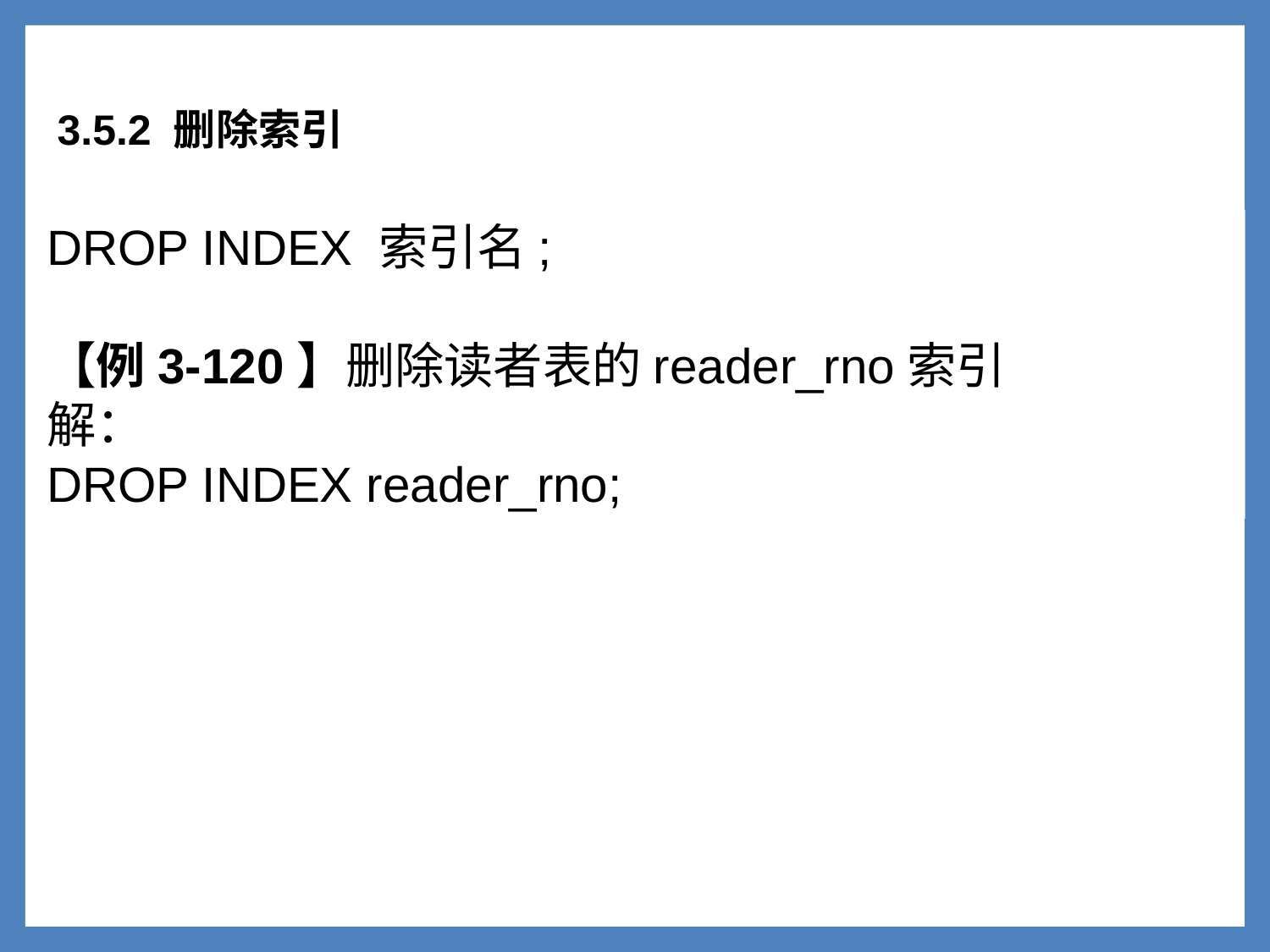

3.5.2 删除索引

DROP INDEX 索引名;

【例3-120】删除读者表的reader_rno索引
解：
DROP INDEX reader_rno;
1